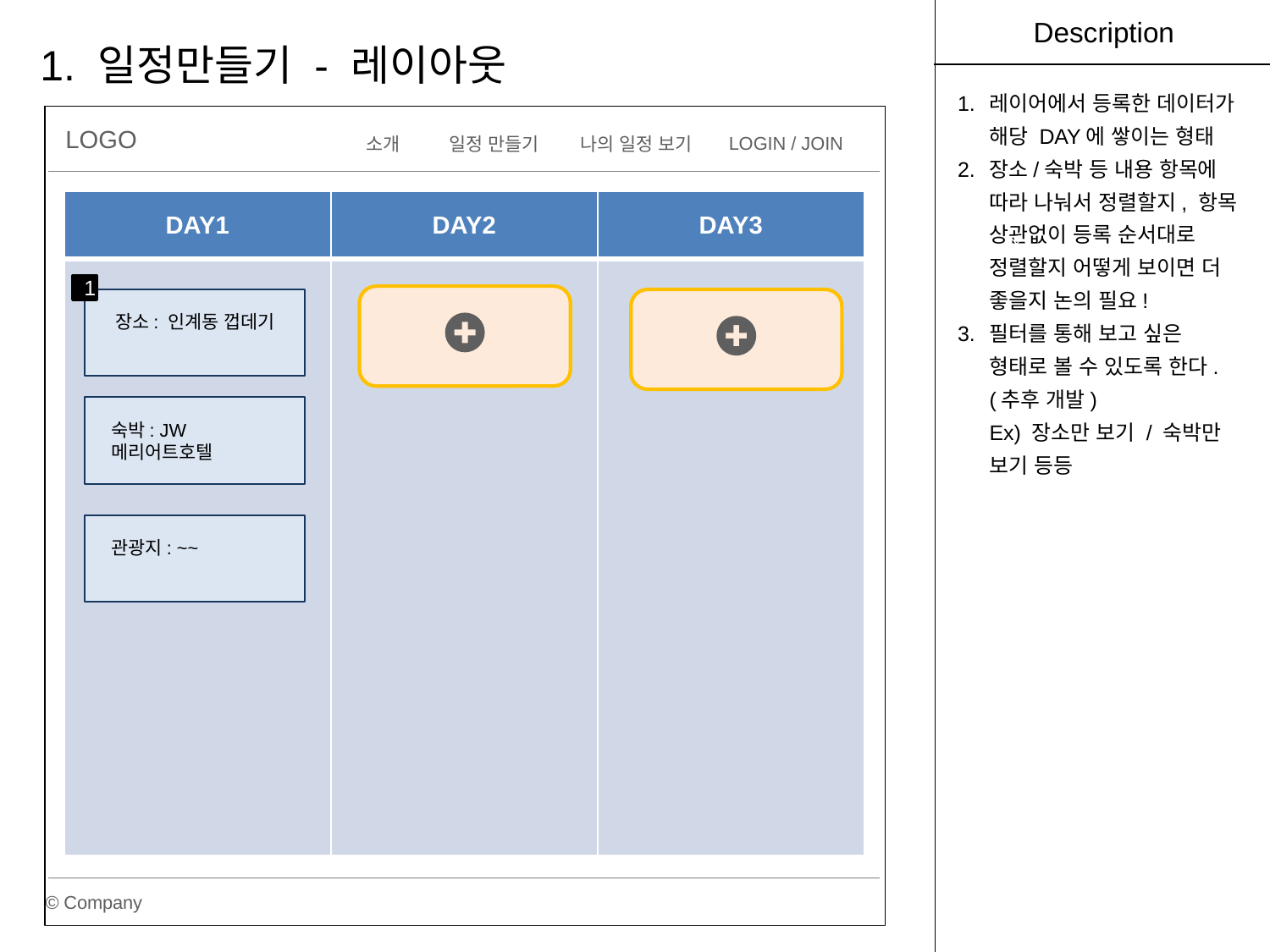

Description
1. 일정만들기 - 레이아웃
레이어에서 등록한 데이터가 해당 DAY에 쌓이는 형태
장소/숙박 등 내용 항목에 따라 나눠서 정렬할지, 항목 상관없이 등록 순서대로 정렬할지 어떻게 보이면 더 좋을지 논의 필요!
필터를 통해 보고 싶은 형태로 볼 수 있도록 한다. (추후 개발)
Ex) 장소만 보기 / 숙박만 보기 등등

LOGO
© Company
LOGIN / JOIN
일정 만들기
소개
나의 일정 보기
| DAY1 | DAY2 | DAY3 |
| --- | --- | --- |
|  |  |  |

1

장소: 인계동 껍데기

숙박: JW 메리어트호텔

관광지: ~~